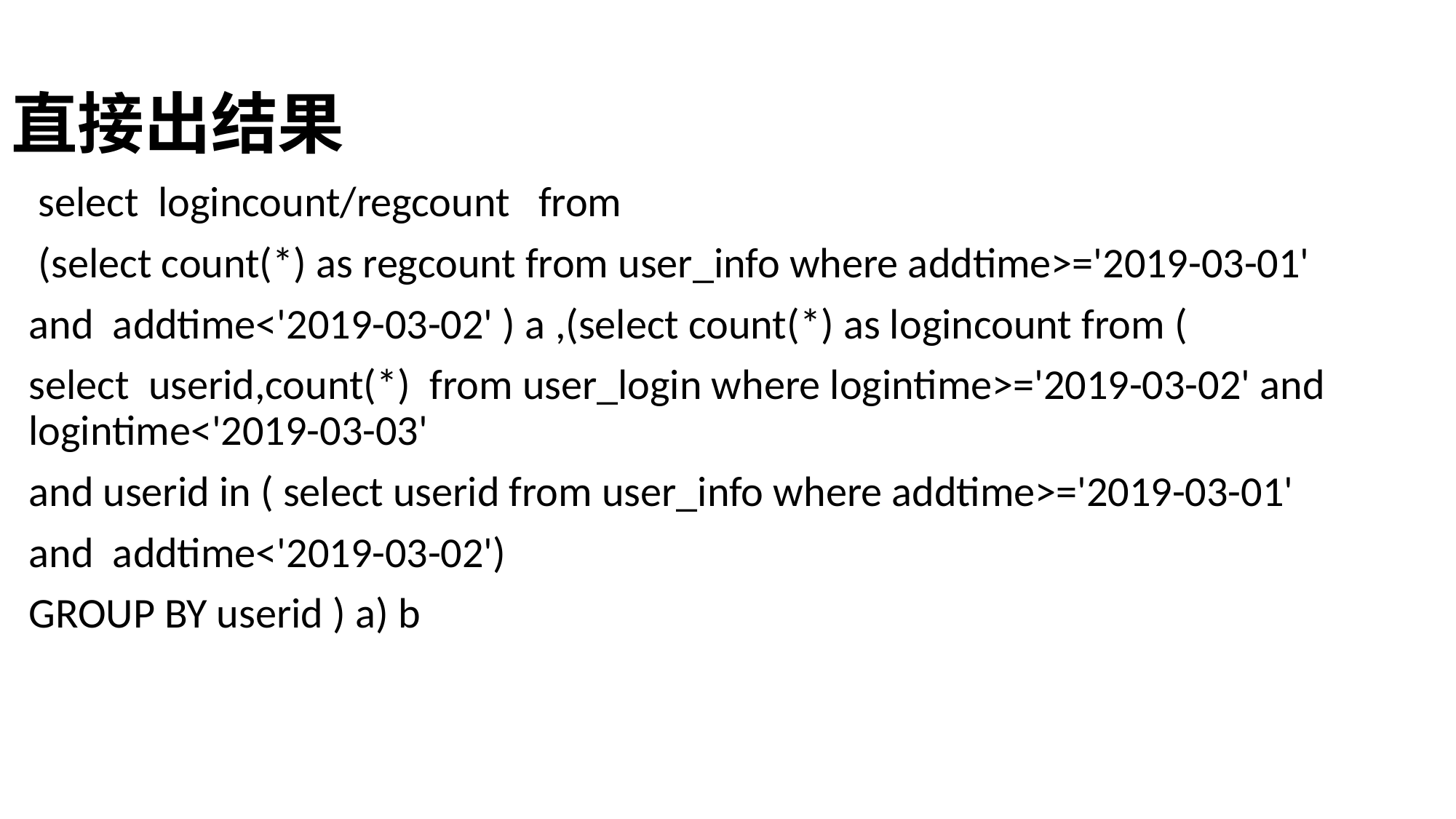

# 直接出结果
 select  logincount/regcount   from
 (select count(*) as regcount from user_info where addtime>='2019-03-01'
and  addtime<'2019-03-02' ) a ,(select count(*) as logincount from (
select  userid,count(*)  from user_login where logintime>='2019-03-02' and logintime<'2019-03-03'
and userid in ( select userid from user_info where addtime>='2019-03-01'
and  addtime<'2019-03-02')
GROUP BY userid ) a) b